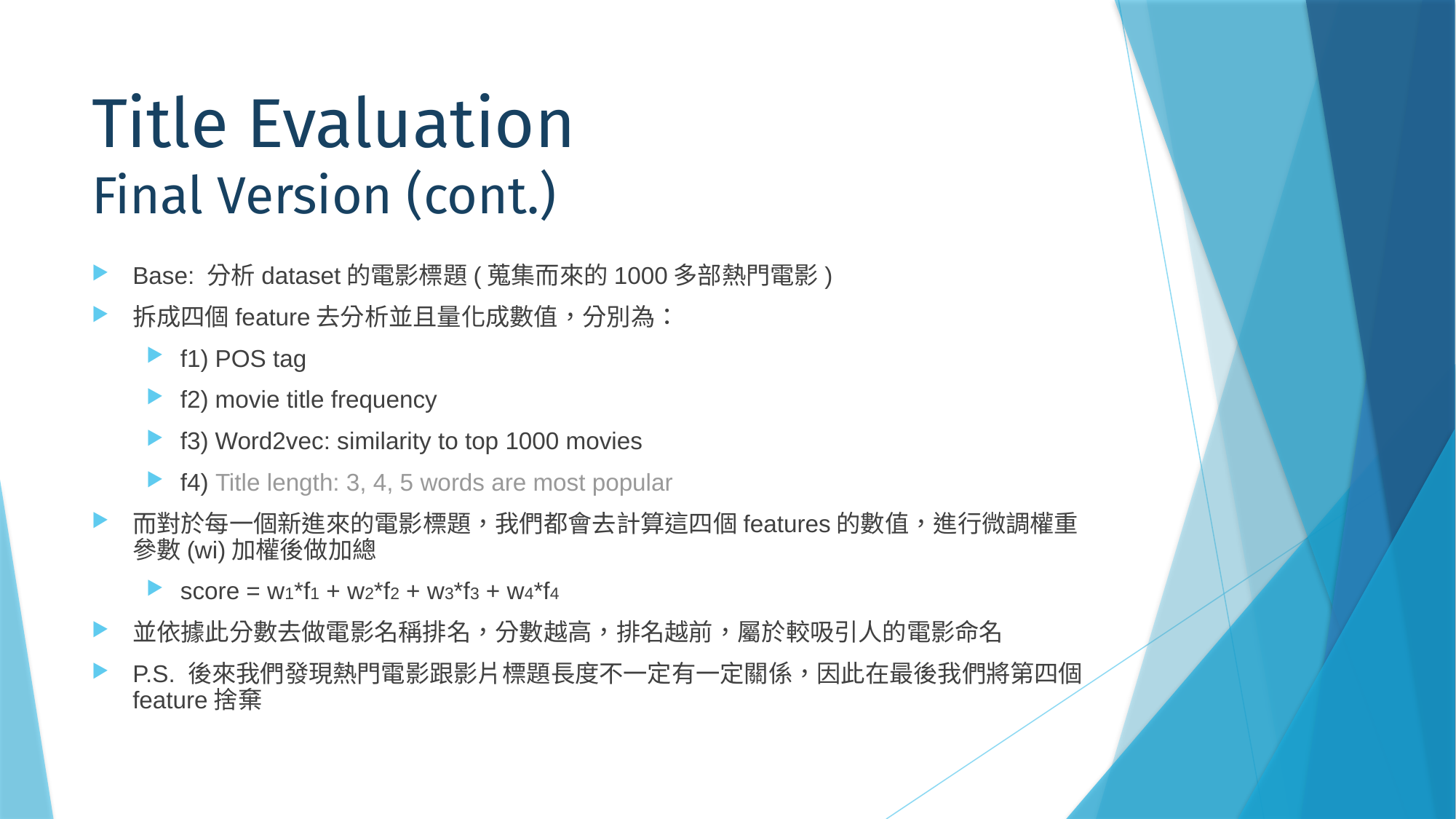

# Title Evaluation Final Version (cont.)
Base: 分析dataset的電影標題(蒐集而來的1000多部熱門電影)
拆成四個feature去分析並且量化成數值，分別為：
f1) POS tag
f2) movie title frequency
f3) Word2vec: similarity to top 1000 movies
f4) Title length: 3, 4, 5 words are most popular
而對於每一個新進來的電影標題，我們都會去計算這四個features的數值，進行微調權重參數(wi)加權後做加總
score = w1*f1 + w2*f2 + w3*f3 + w4*f4
並依據此分數去做電影名稱排名，分數越高，排名越前，屬於較吸引人的電影命名
P.S. 後來我們發現熱門電影跟影片標題長度不一定有一定關係，因此在最後我們將第四個feature捨棄